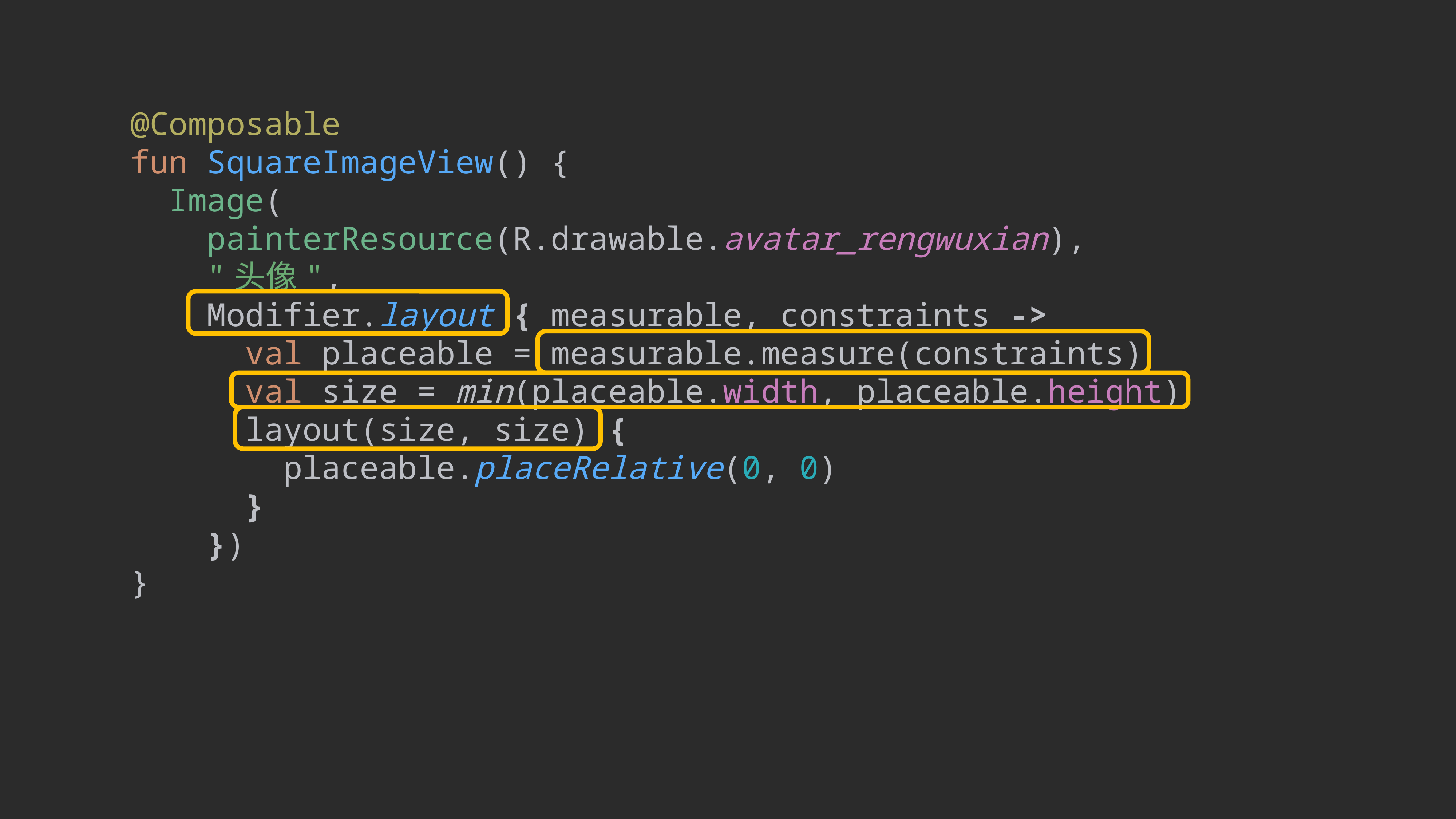

@Composable
fun SquareImageView() {
  Image(
    painterResource(R.drawable.avatar_rengwuxian),
    "头像",
    Modifier.layout { measurable, constraints ->
      val placeable = measurable.measure(constraints)
      val size = min(placeable.width, placeable.height)
      layout(size, size) {
        placeable.placeRelative(0, 0)
      }
    })
}